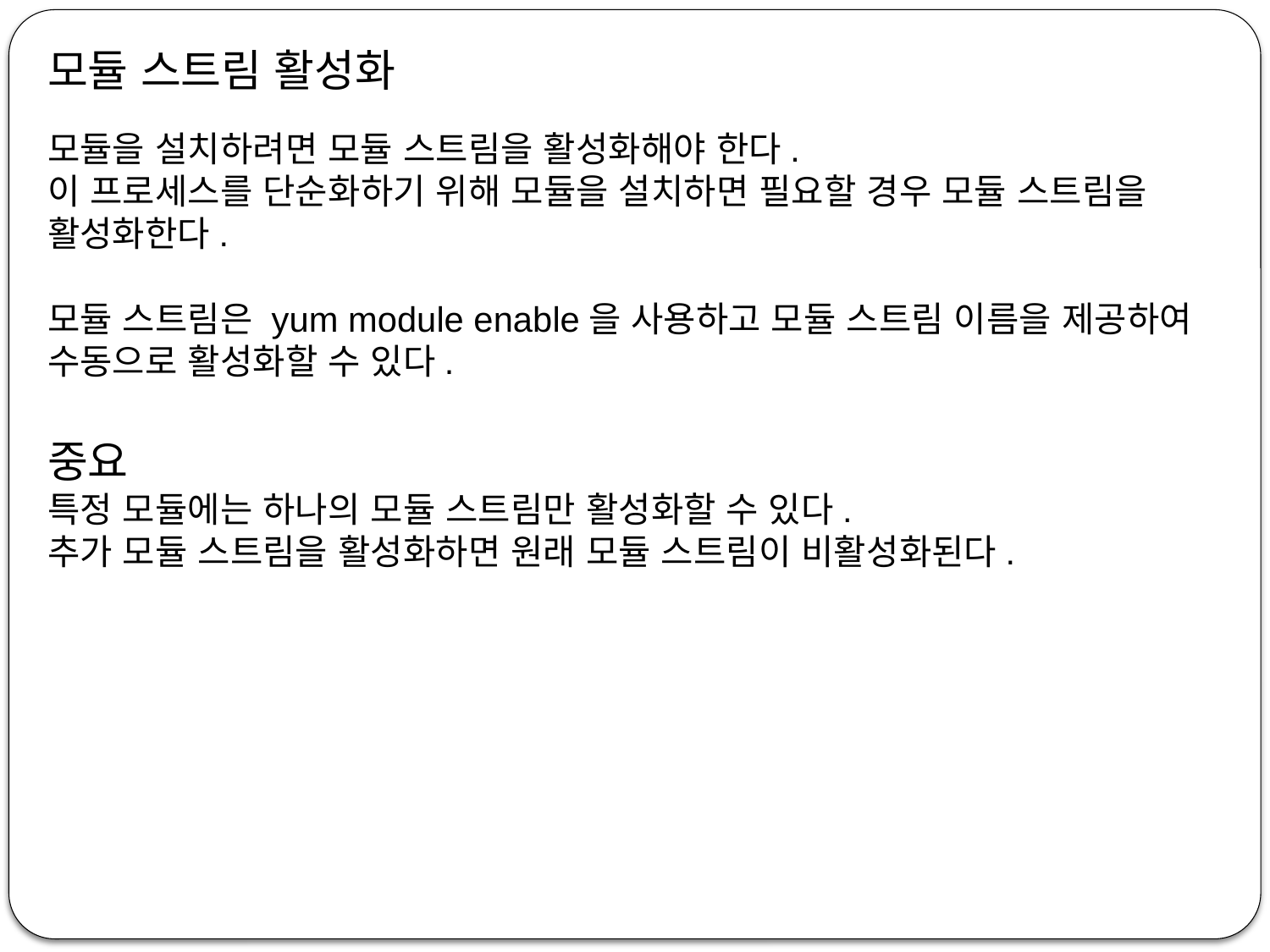

모듈 스트림 활성화

모듈을 설치하려면 모듈 스트림을 활성화해야 한다.
이 프로세스를 단순화하기 위해 모듈을 설치하면 필요할 경우 모듈 스트림을 활성화한다.

모듈 스트림은 yum module enable을 사용하고 모듈 스트림 이름을 제공하여 수동으로 활성화할 수 있다.

중요
특정 모듈에는 하나의 모듈 스트림만 활성화할 수 있다.
추가 모듈 스트림을 활성화하면 원래 모듈 스트림이 비활성화된다.